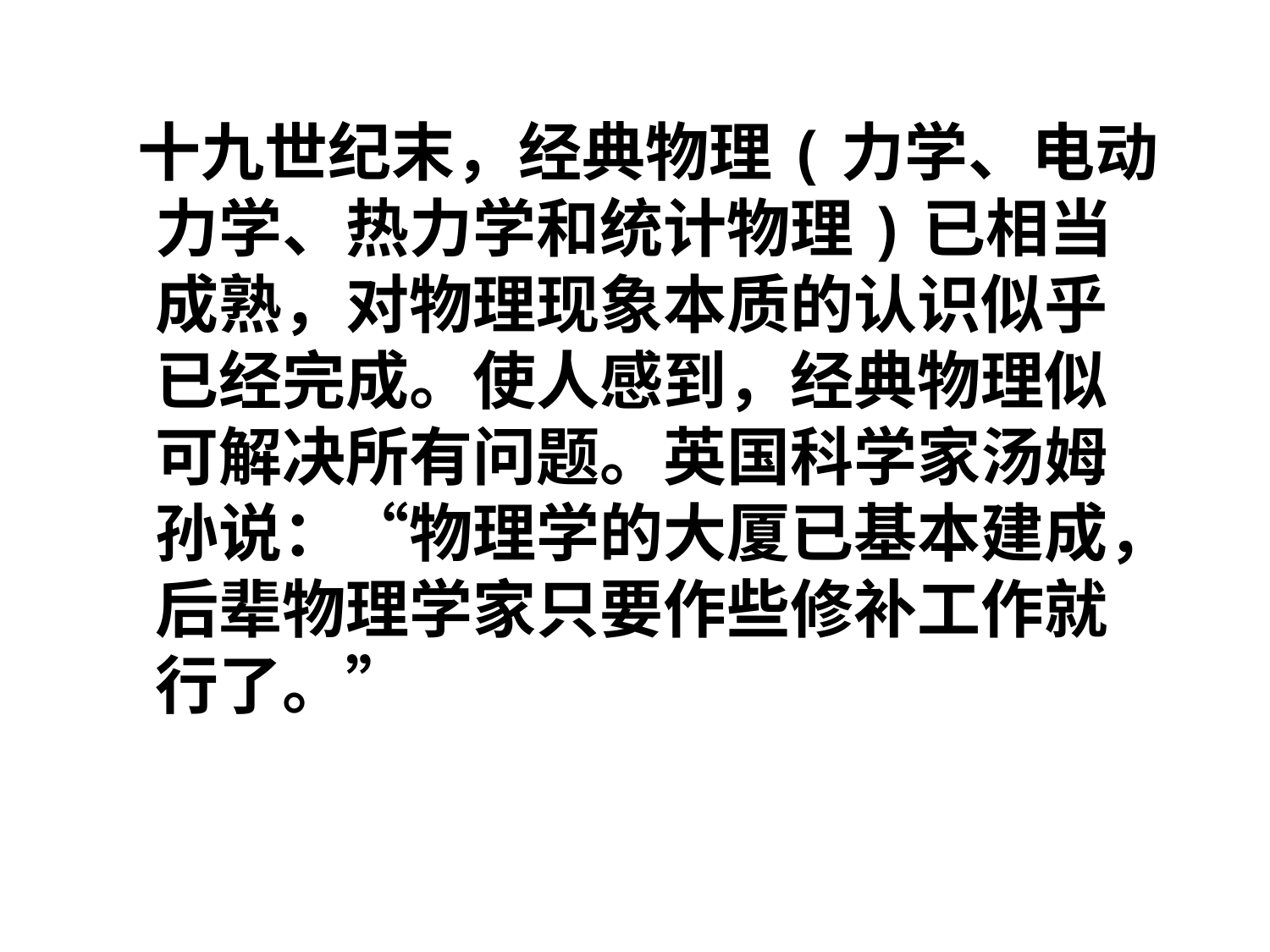

十九世纪末，经典物理(力学、电动力学、热力学和统计物理)已相当成熟，对物理现象本质的认识似乎已经完成。使人感到，经典物理似可解决所有问题。英国科学家汤姆孙说：“物理学的大厦已基本建成，后辈物理学家只要作些修补工作就行了。”